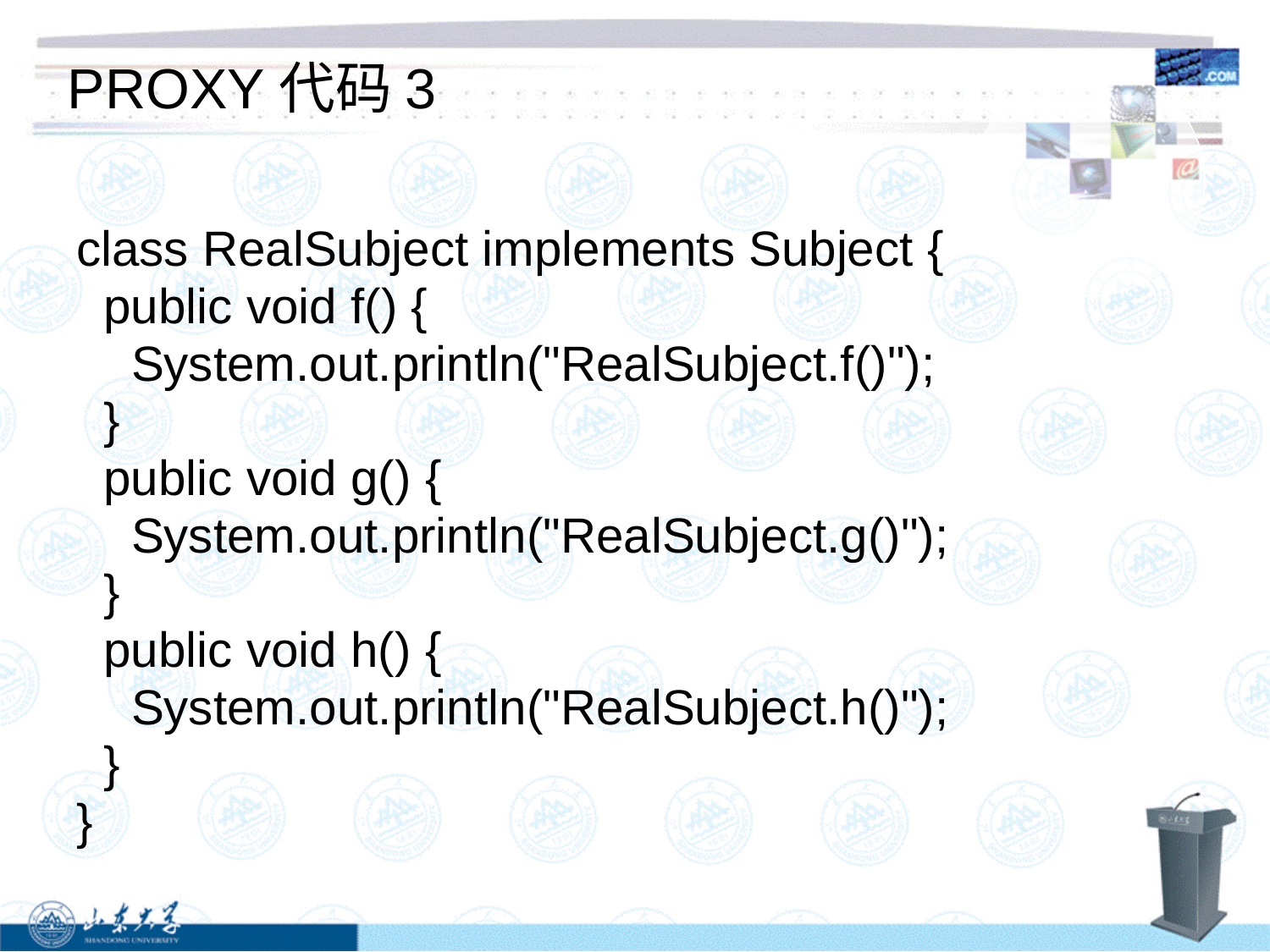

# PROXY代码3
class RealSubject implements Subject {
  public void f() {
    System.out.println("RealSubject.f()");
  }
  public void g() {
    System.out.println("RealSubject.g()");
  }
  public void h() {
    System.out.println("RealSubject.h()");
  }
}